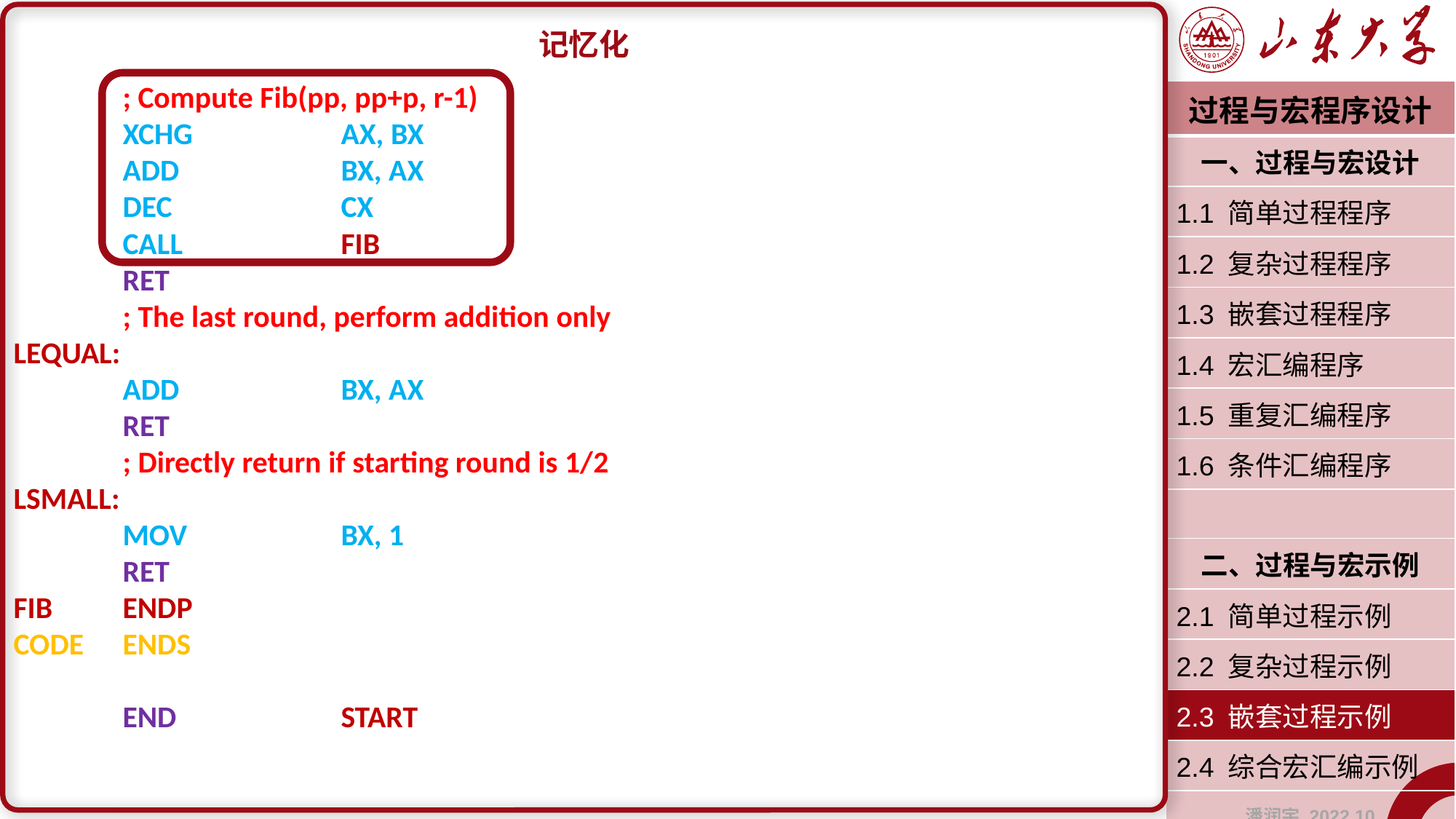

记忆化
	; Compute Fib(pp, pp+p, r-1)
	XCHG		AX, BX
	ADD		BX, AX
	DEC		CX
	CALL		FIB
	RET
	; The last round, perform addition only
LEQUAL:
	ADD		BX, AX
	RET
	; Directly return if starting round is 1/2
LSMALL:
	MOV		BX, 1
	RET
FIB	ENDP
CODE	ENDS

	END		START

| 过程与宏程序设计 |
| --- |
| 一、过程与宏设计 |
| 1.1 简单过程程序 |
| 1.2 复杂过程程序 |
| 1.3 嵌套过程程序 |
| 1.4 宏汇编程序 |
| 1.5 重复汇编程序 |
| 1.6 条件汇编程序 |
|  |
| 二、过程与宏示例 |
| 2.1 简单过程示例 |
| 2.2 复杂过程示例 |
| 2.3 嵌套过程示例 |
| 2.4 综合宏汇编示例 |
| 潘润宇 2022.10 |